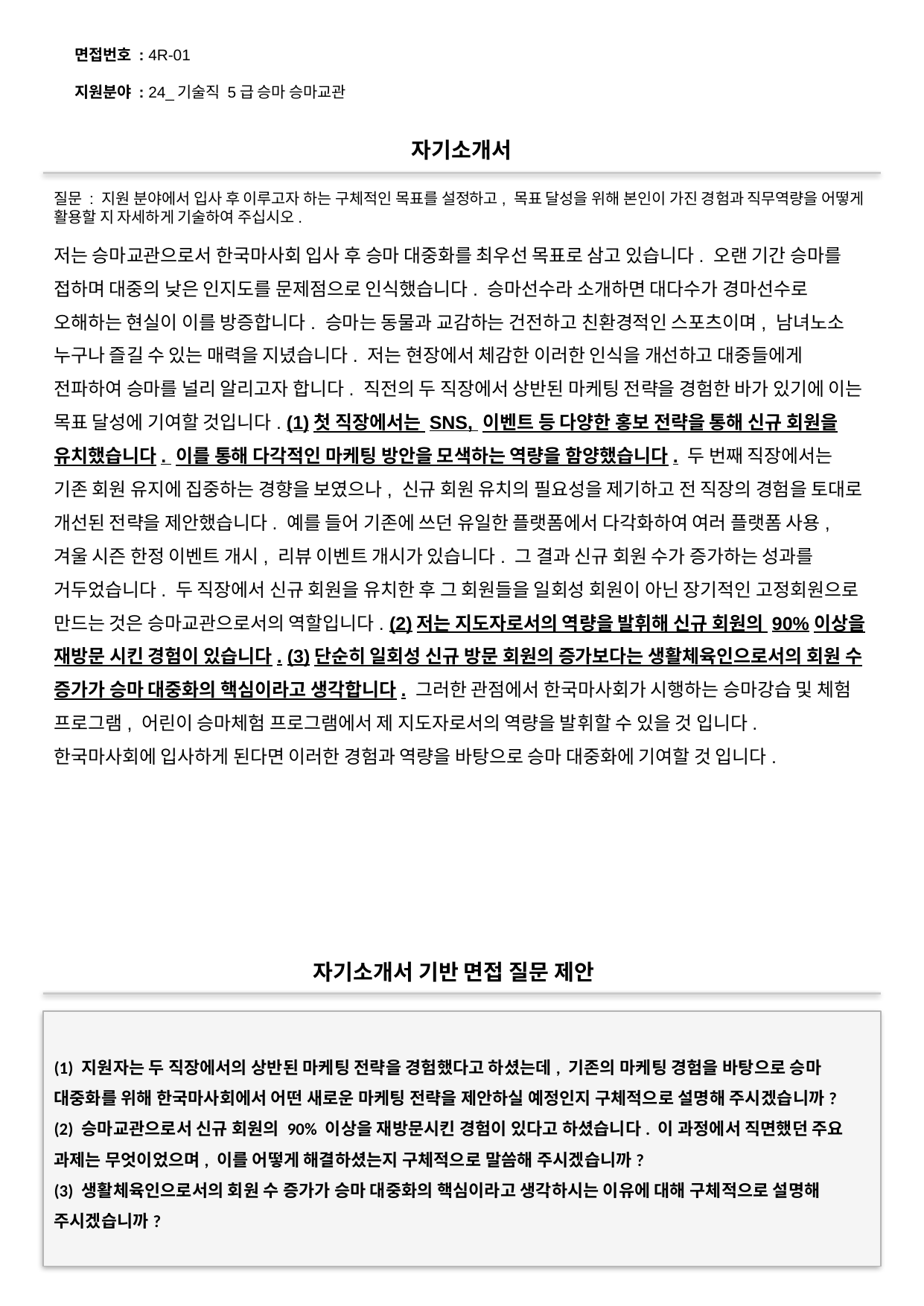

면접번호 : 4R-01

지원분야 : 24_기술직 5급 승마 승마교관
#

자기소개서

질문 : 지원 분야에서 입사 후 이루고자 하는 구체적인 목표를 설정하고, 목표 달성을 위해 본인이 가진 경험과 직무역량을 어떻게 활용할 지 자세하게 기술하여 주십시오.

저는 승마교관으로서 한국마사회 입사 후 승마 대중화를 최우선 목표로 삼고 있습니다. 오랜 기간 승마를 접하며 대중의 낮은 인지도를 문제점으로 인식했습니다. 승마선수라 소개하면 대다수가 경마선수로 오해하는 현실이 이를 방증합니다. 승마는 동물과 교감하는 건전하고 친환경적인 스포츠이며, 남녀노소 누구나 즐길 수 있는 매력을 지녔습니다. 저는 현장에서 체감한 이러한 인식을 개선하고 대중들에게 전파하여 승마를 널리 알리고자 합니다. 직전의 두 직장에서 상반된 마케팅 전략을 경험한 바가 있기에 이는 목표 달성에 기여할 것입니다. (1)첫 직장에서는 SNS, 이벤트 등 다양한 홍보 전략을 통해 신규 회원을 유치했습니다. 이를 통해 다각적인 마케팅 방안을 모색하는 역량을 함양했습니다. 두 번째 직장에서는 기존 회원 유지에 집중하는 경향을 보였으나, 신규 회원 유치의 필요성을 제기하고 전 직장의 경험을 토대로 개선된 전략을 제안했습니다. 예를 들어 기존에 쓰던 유일한 플랫폼에서 다각화하여 여러 플랫폼 사용, 겨울 시즌 한정 이벤트 개시, 리뷰 이벤트 개시가 있습니다. 그 결과 신규 회원 수가 증가하는 성과를 거두었습니다. 두 직장에서 신규 회원을 유치한 후 그 회원들을 일회성 회원이 아닌 장기적인 고정회원으로 만드는 것은 승마교관으로서의 역할입니다. (2)저는 지도자로서의 역량을 발휘해 신규 회원의 90%이상을 재방문 시킨 경험이 있습니다. (3)단순히 일회성 신규 방문 회원의 증가보다는 생활체육인으로서의 회원 수 증가가 승마 대중화의 핵심이라고 생각합니다. 그러한 관점에서 한국마사회가 시행하는 승마강습 및 체험 프로그램, 어린이 승마체험 프로그램에서 제 지도자로서의 역량을 발휘할 수 있을 것 입니다. 한국마사회에 입사하게 된다면 이러한 경험과 역량을 바탕으로 승마 대중화에 기여할 것 입니다.

자기소개서 기반 면접 질문 제안

(1) 지원자는 두 직장에서의 상반된 마케팅 전략을 경험했다고 하셨는데, 기존의 마케팅 경험을 바탕으로 승마 대중화를 위해 한국마사회에서 어떤 새로운 마케팅 전략을 제안하실 예정인지 구체적으로 설명해 주시겠습니까?
(2) 승마교관으로서 신규 회원의 90% 이상을 재방문시킨 경험이 있다고 하셨습니다. 이 과정에서 직면했던 주요 과제는 무엇이었으며, 이를 어떻게 해결하셨는지 구체적으로 말씀해 주시겠습니까?
(3) 생활체육인으로서의 회원 수 증가가 승마 대중화의 핵심이라고 생각하시는 이유에 대해 구체적으로 설명해 주시겠습니까?